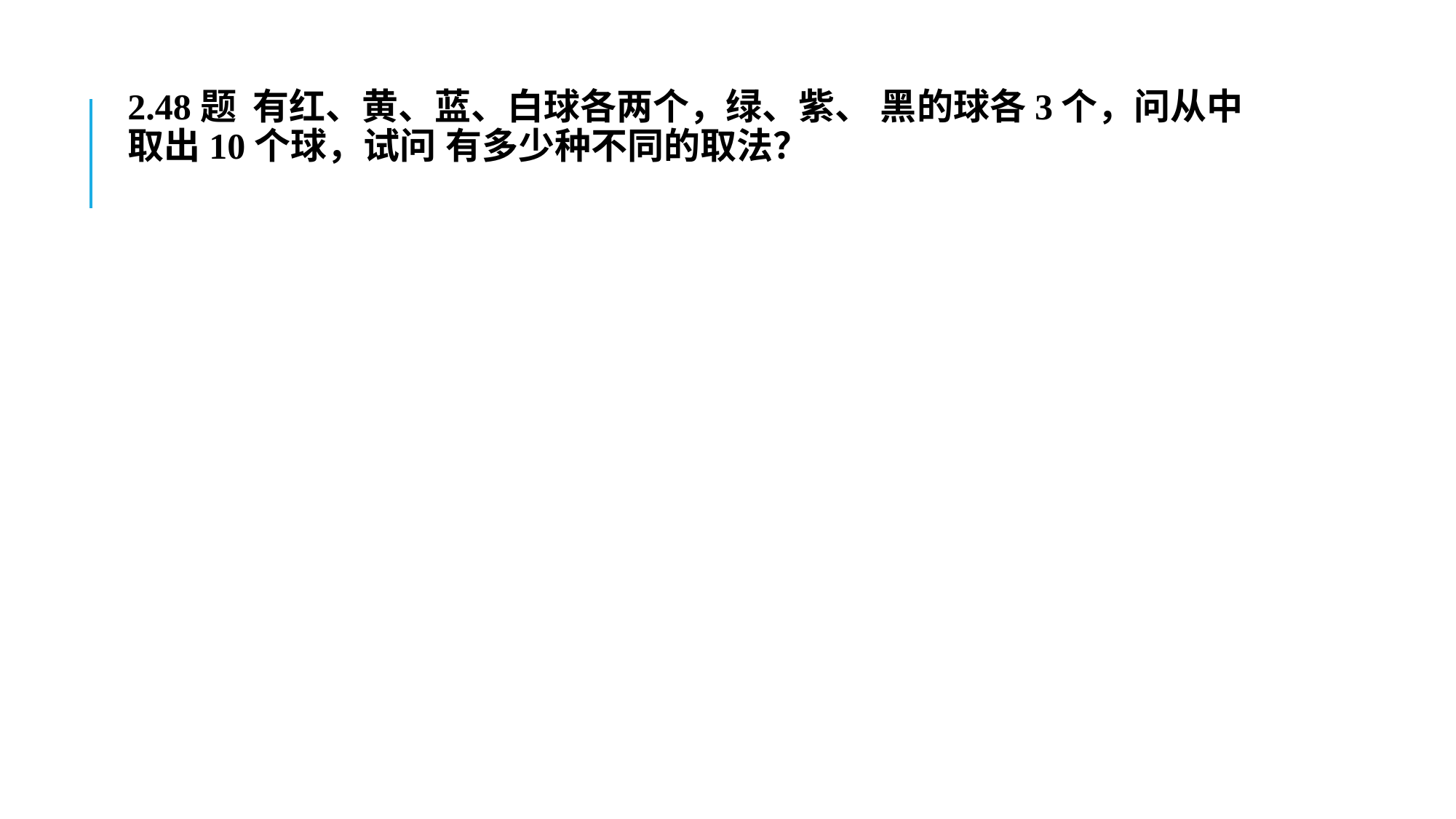

2.48题  有红、黄、蓝、白球各两个，绿、紫、 黑的球各3个，问从中取出10个球，试问 有多少种不同的取法？